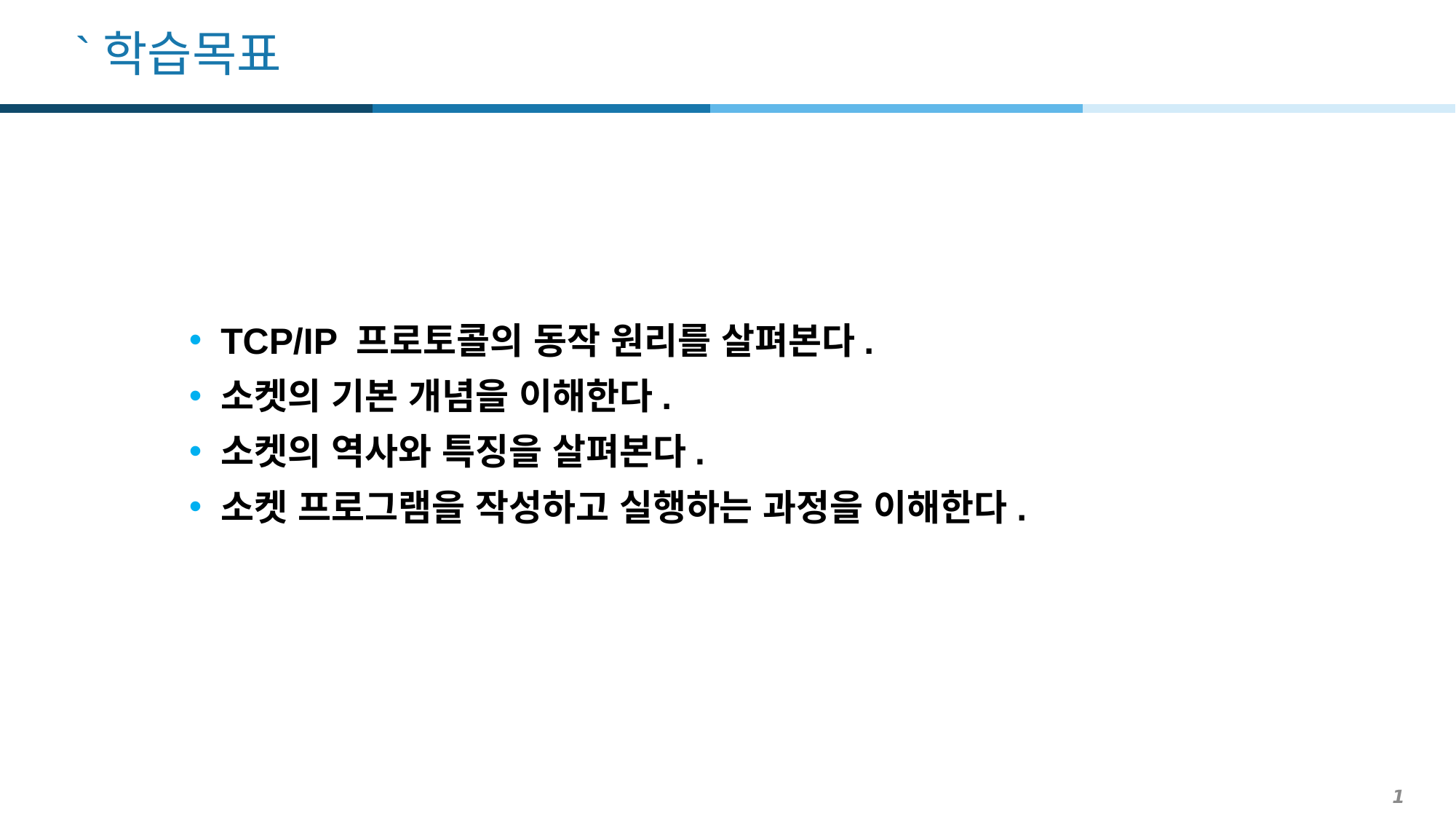

TCP/IP 프로토콜의 동작 원리를 살펴본다.
소켓의 기본 개념을 이해한다.
소켓의 역사와 특징을 살펴본다.
소켓 프로그램을 작성하고 실행하는 과정을 이해한다.